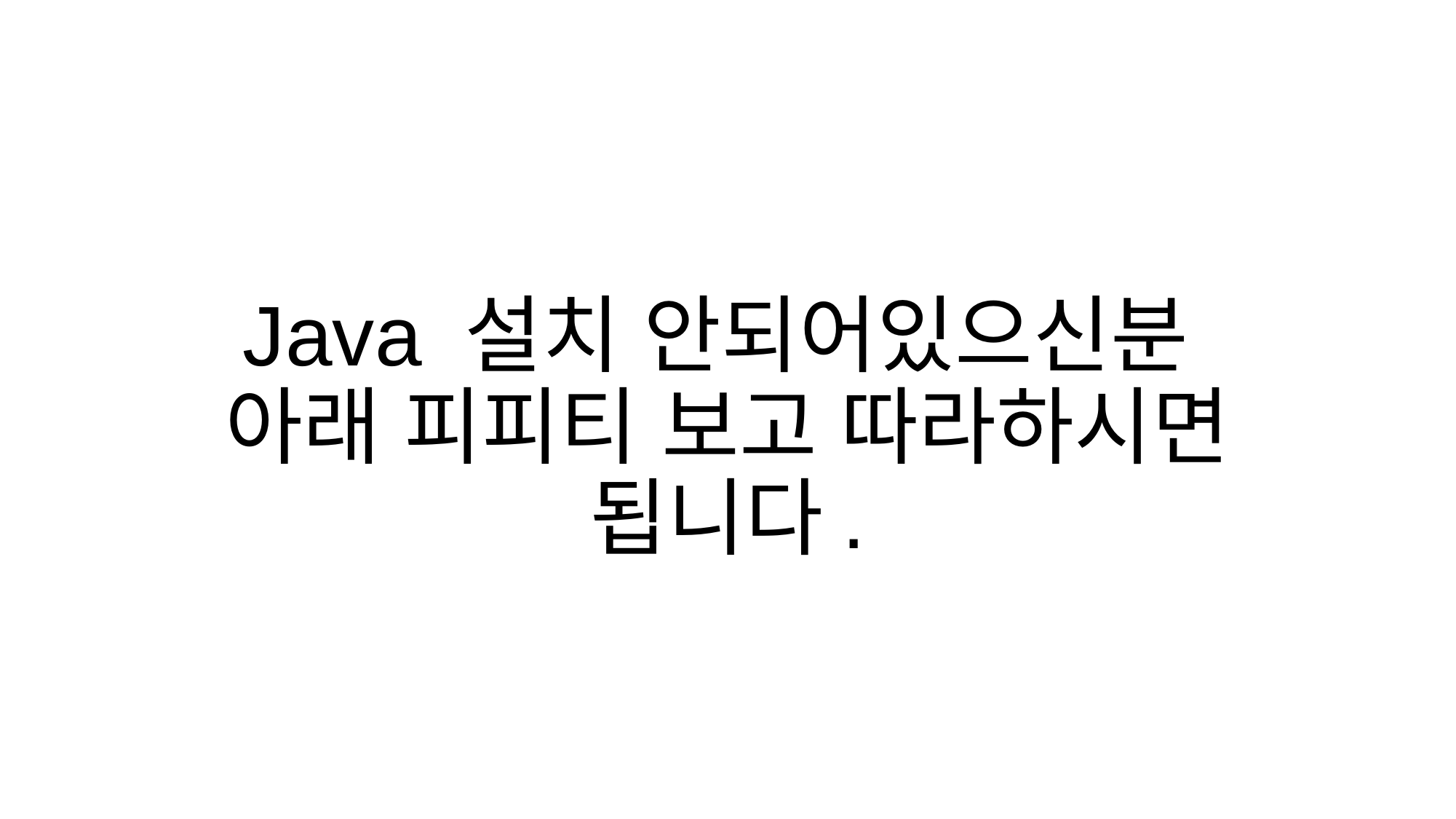

# Java 설치 안되어있으신분 아래 피피티 보고 따라하시면 됩니다.